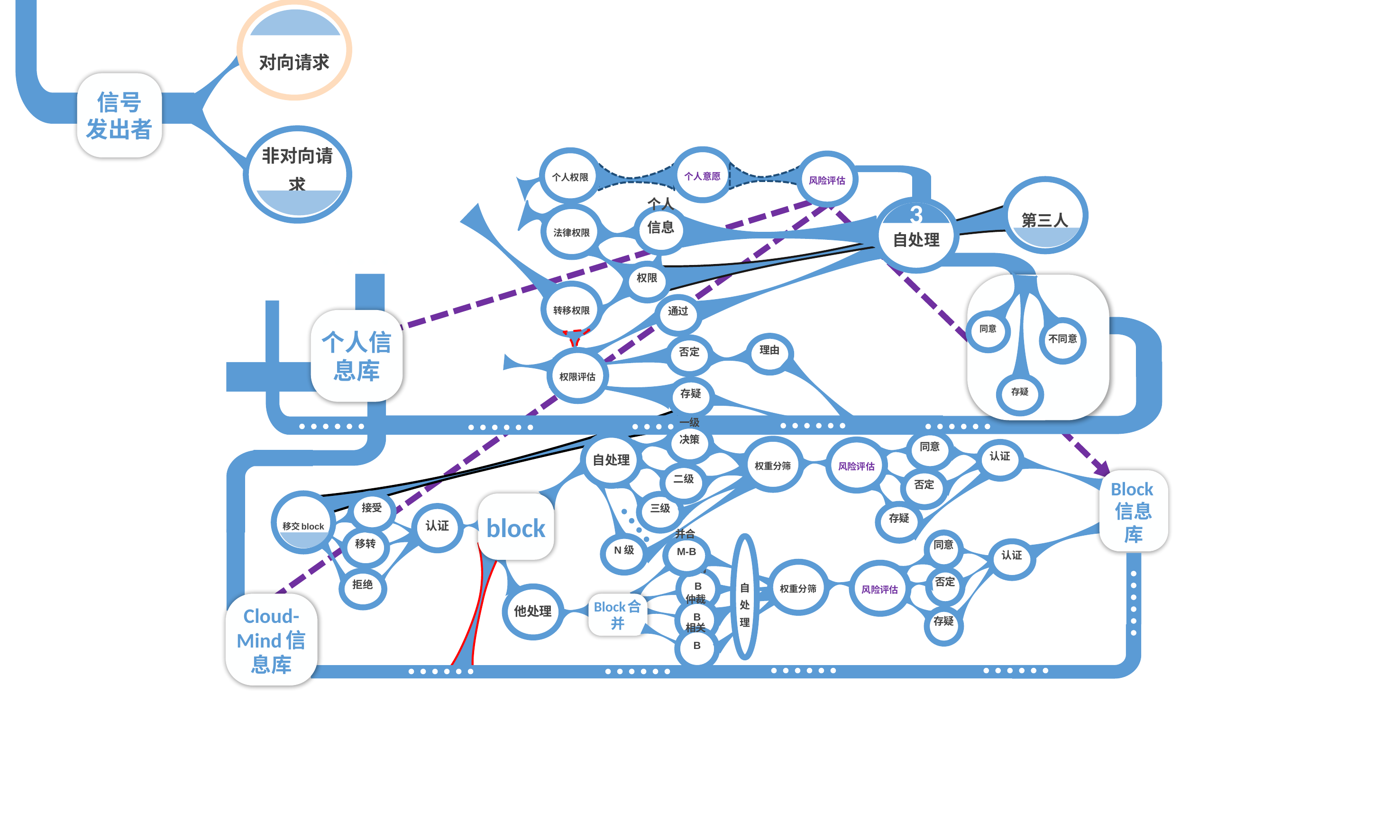

对向请求

信号
发出者
非对向请求

个人意愿
个人权限
风险评估

第三人

自处理
3

法律权限
个人信息

权限

转移权限

通过

个人信息库

同意

不同意

理由
否定

权限评估

存疑
存疑

一级决策
同意
自处理

权重分筛
风险评估
认证

二级

Block信息库
否定

移交block

接受
block
三级

存疑
认证

移转

同意

N级
自处理
并合M-B
认证

权重分筛

风险评估

否定
邀请B
拒绝

他处理

Cloud-Mind信息库
Block合并

仲裁B

存疑

相关B